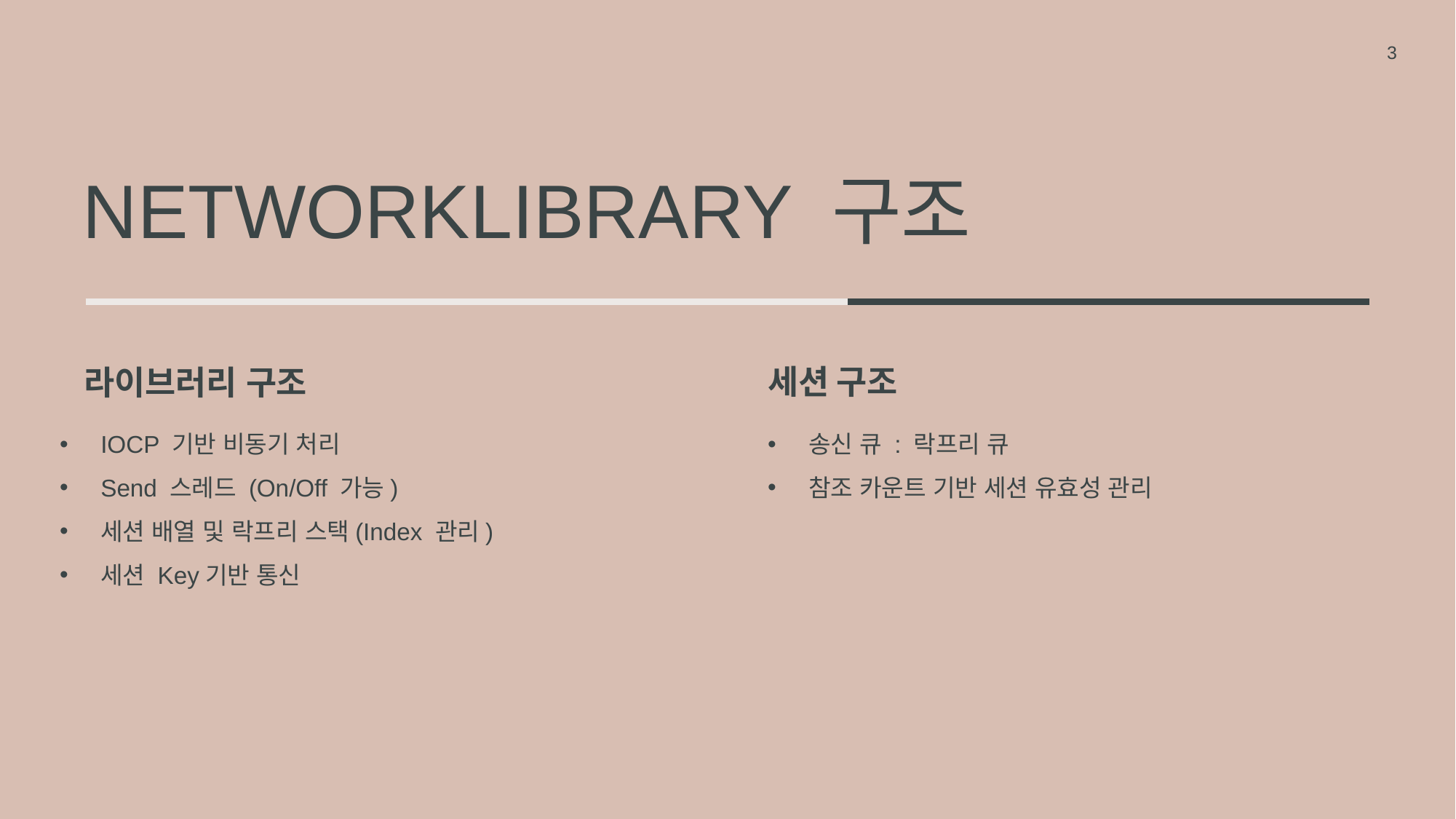

3
# Networklibrary 구조​
세션 구조

라이브러리 구조

IO​CP 기반 비동기 처리
Send 스레드 (On/Off 가능)
세션 배열 및 락프리 스택(Index 관리)
세션 Key기반 통신
송신 큐 : 락프리 큐
참조 카운트 기반 세션 유효성 관리